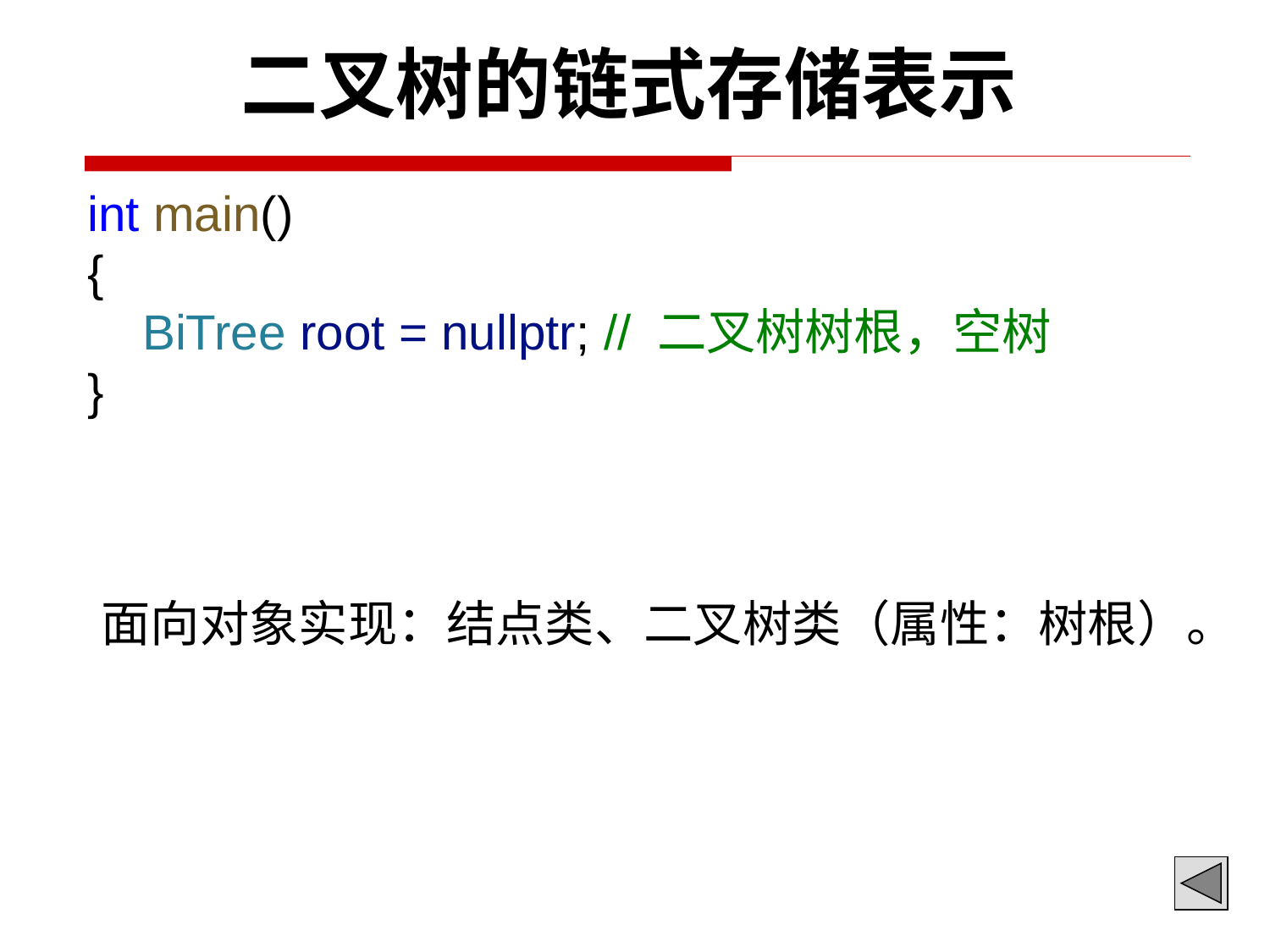

二叉树的链式存储表示
int main()
{
    BiTree root = nullptr; // 二叉树树根，空树
}
面向对象实现：结点类、二叉树类（属性：树根）。